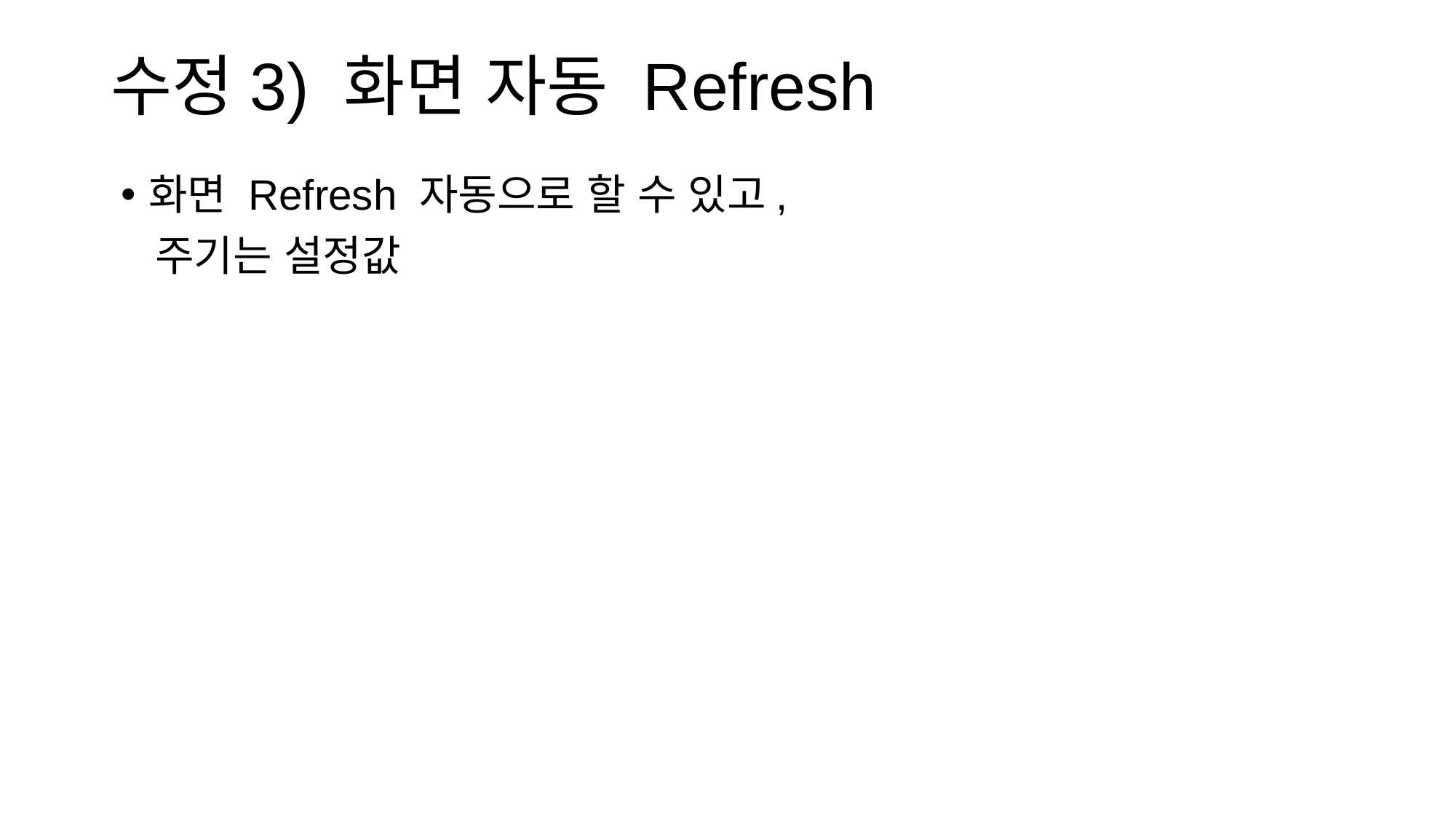

# 수정3) 화면 자동 Refresh
화면 Refresh 자동으로 할 수 있고,
  주기는 설정값